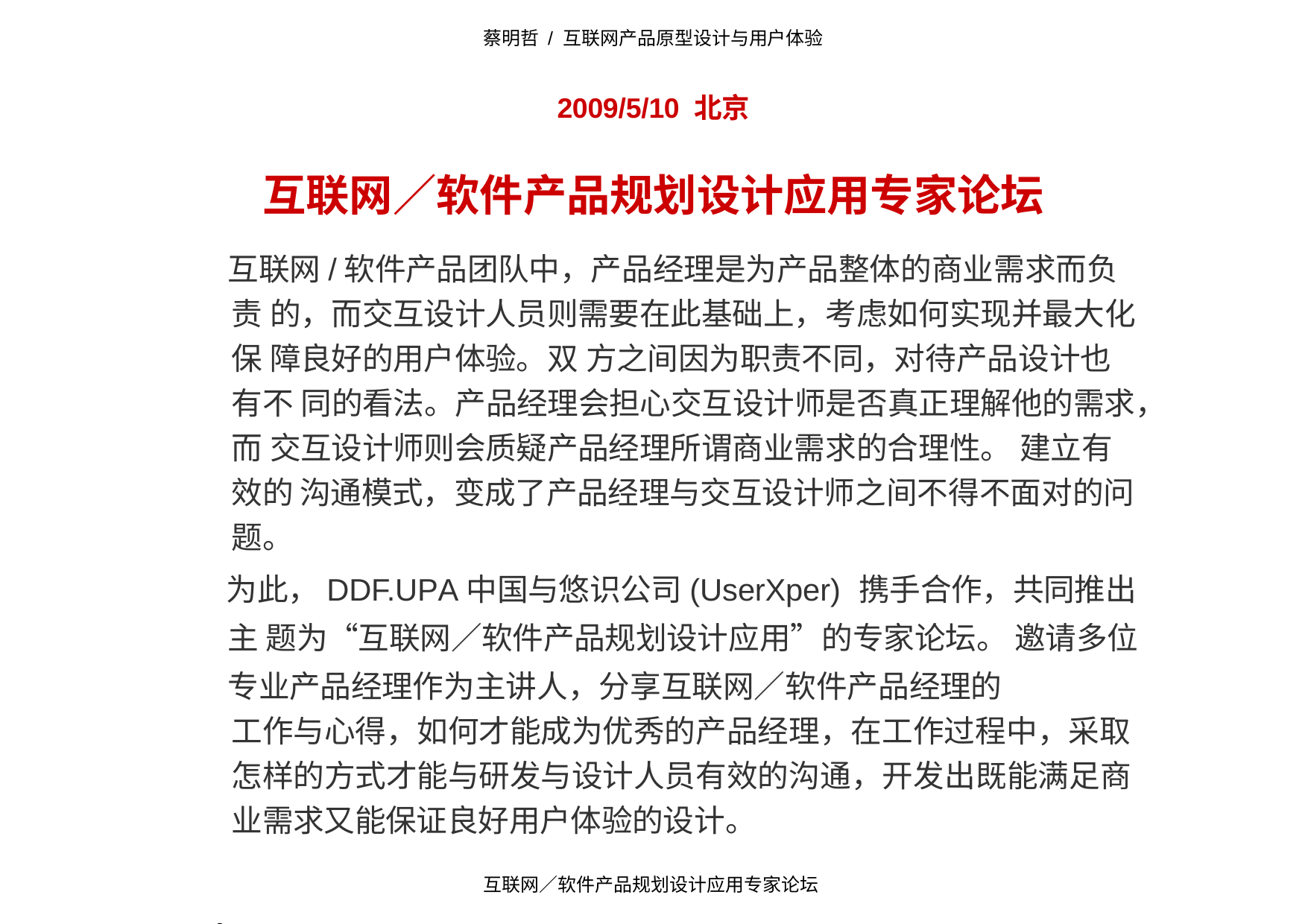

蔡明哲 / 互联网产品原型设计与用户体验

2009/5/10 北京

互联网／软件产品规划设计应用专家论坛

互联网/软件产品团队中，产品经理是为产品整体的商业需求而负责 的，而交互设计人员则需要在此基础上，考虑如何实现并最大化保 障良好的用户体验。双 方之间因为职责不同，对待产品设计也有不 同的看法。产品经理会担心交互设计师是否真正理解他的需求，而 交互设计师则会质疑产品经理所谓商业需求的合理性。 建立有效的 沟通模式，变成了产品经理与交互设计师之间不得不面对的问题。
为此，DDF.UPA中国与悠识公司(UserXper) 携手合作，共同推出主 题为“互联网／软件产品规划设计应用”的专家论坛。 邀请多位专业产品经理作为主讲人，分享互联网／软件产品经理的
工作与心得，如何才能成为优秀的产品经理，在工作过程中，采取 怎样的方式才能与研发与设计人员有效的沟通，开发出既能满足商 业需求又能保证良好用户体验的设计。

UserXper Web User Experience – Software / Training / Planning	-2-
互联网／软件产品规划设计应用专家论坛